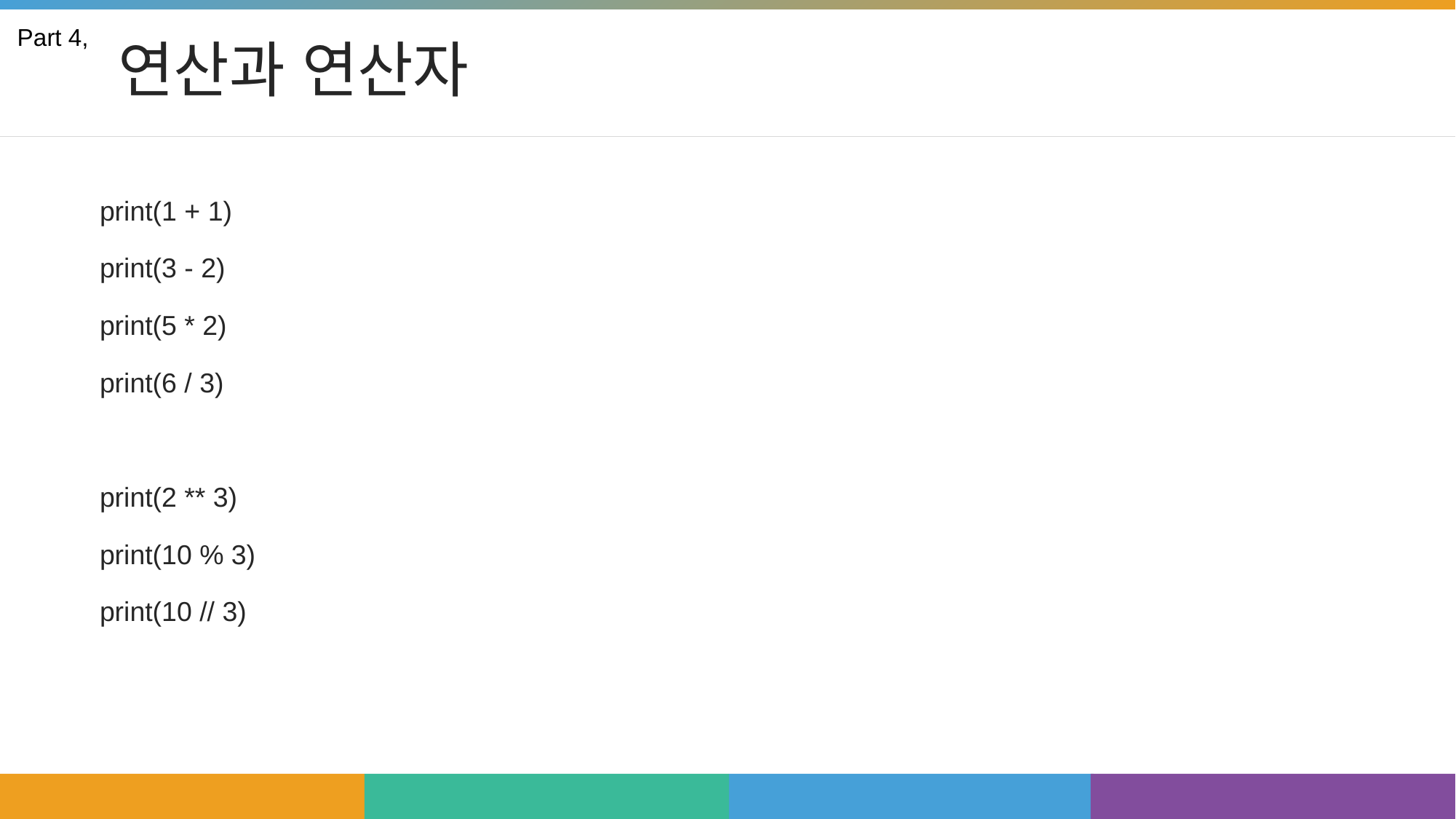

# 연산과 연산자
Part 4,
print(1 + 1)
print(3 - 2)
print(5 * 2)
print(6 / 3)

print(2 ** 3)
print(10 % 3)
print(10 // 3)